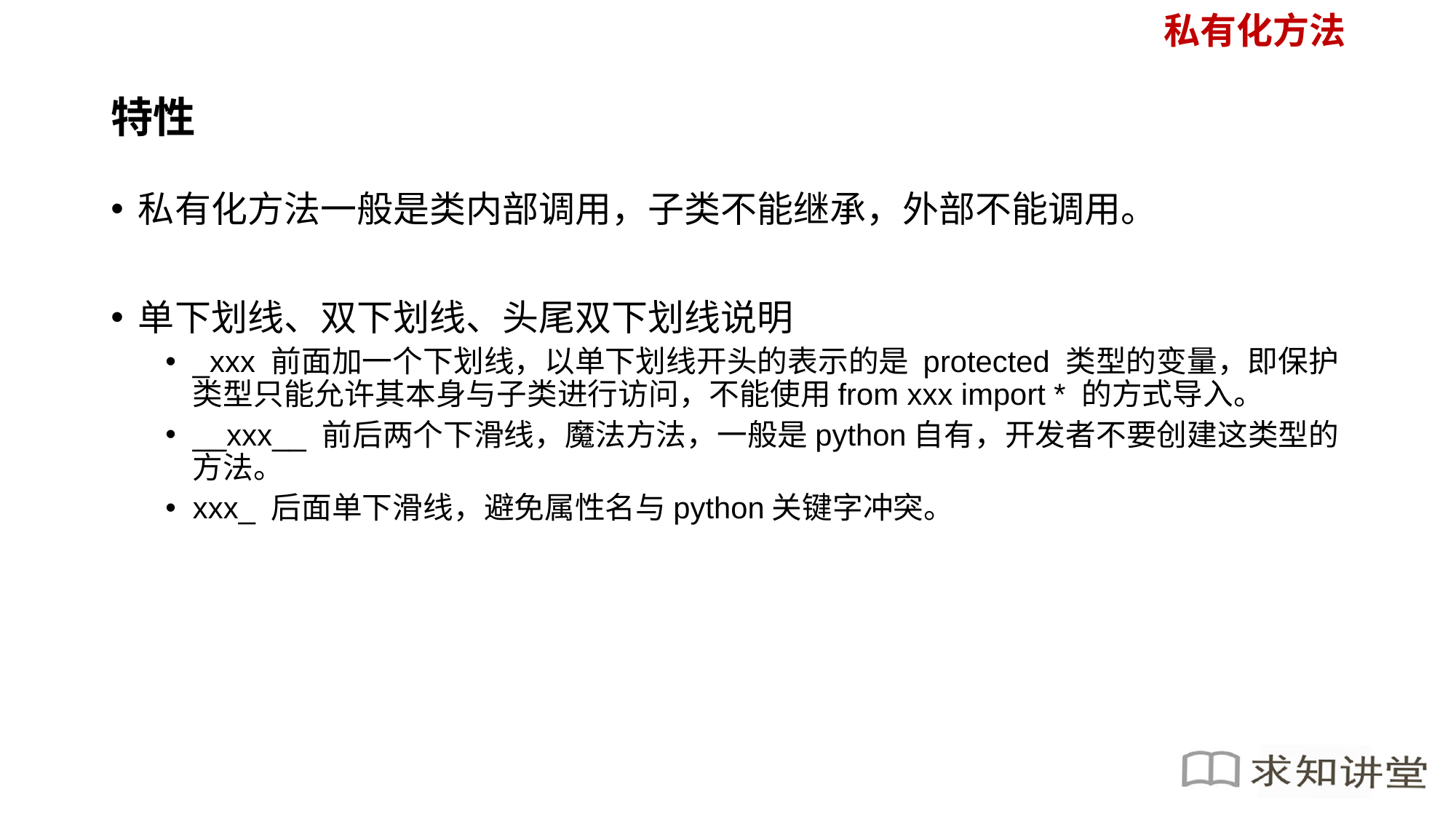

私有化方法
# 特性
私有化方法一般是类内部调用，子类不能继承，外部不能调用。

单下划线、双下划线、头尾双下划线说明
_xxx 前面加一个下划线，以单下划线开头的表示的是 protected 类型的变量，即保护类型只能允许其本身与子类进行访问，不能使用from xxx import * 的方式导入。
__xxx__ 前后两个下滑线，魔法方法，一般是python自有，开发者不要创建这类型的方法。
xxx_ 后面单下滑线，避免属性名与python关键字冲突。